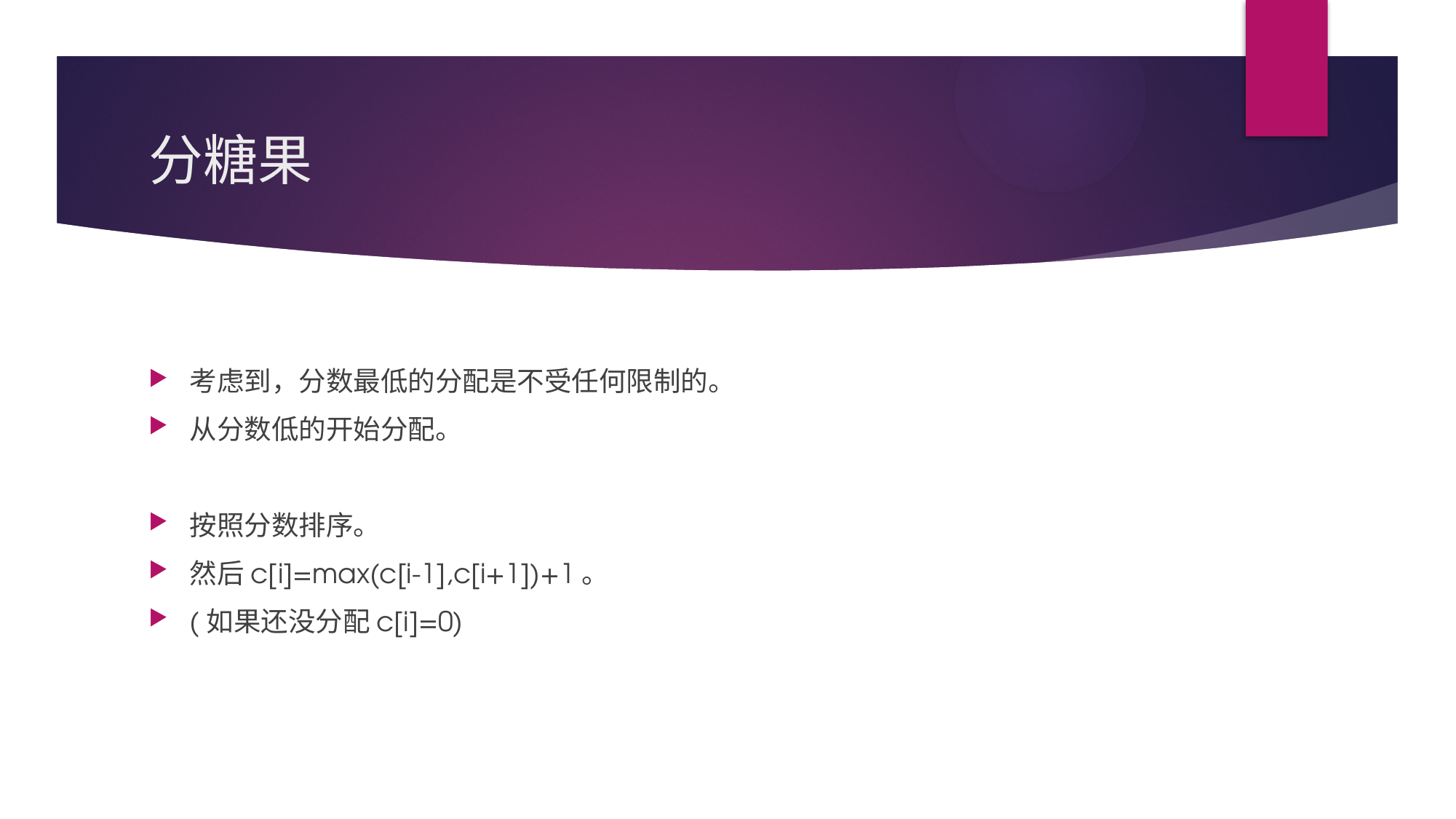

# 分糖果

考虑到，分数最低的分配是不受任何限制的。
从分数低的开始分配。

按照分数排序。
然后c[i]=max(c[i-1],c[i+1])+1。
(如果还没分配c[i]=0)